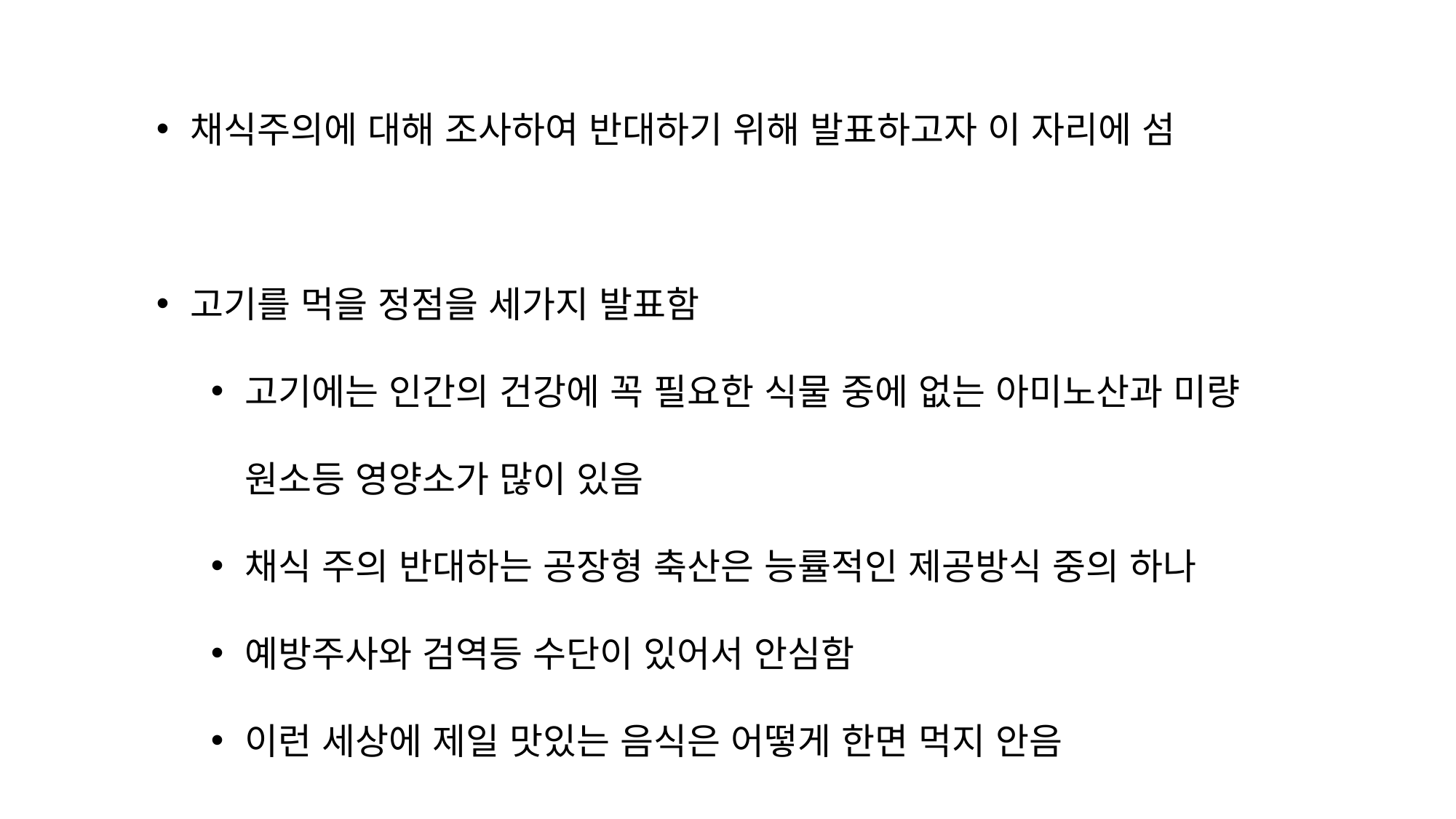

채식주의에 대해 조사하여 반대하기 위해 발표하고자 이 자리에 섬

고기를 먹을 정점을 세가지 발표함
고기에는 인간의 건강에 꼭 필요한 식물 중에 없는 아미노산과 미량 원소등 영양소가 많이 있음
채식 주의 반대하는 공장형 축산은 능률적인 제공방식 중의 하나
예방주사와 검역등 수단이 있어서 안심함
이런 세상에 제일 맛있는 음식은 어떻게 한면 먹지 안음